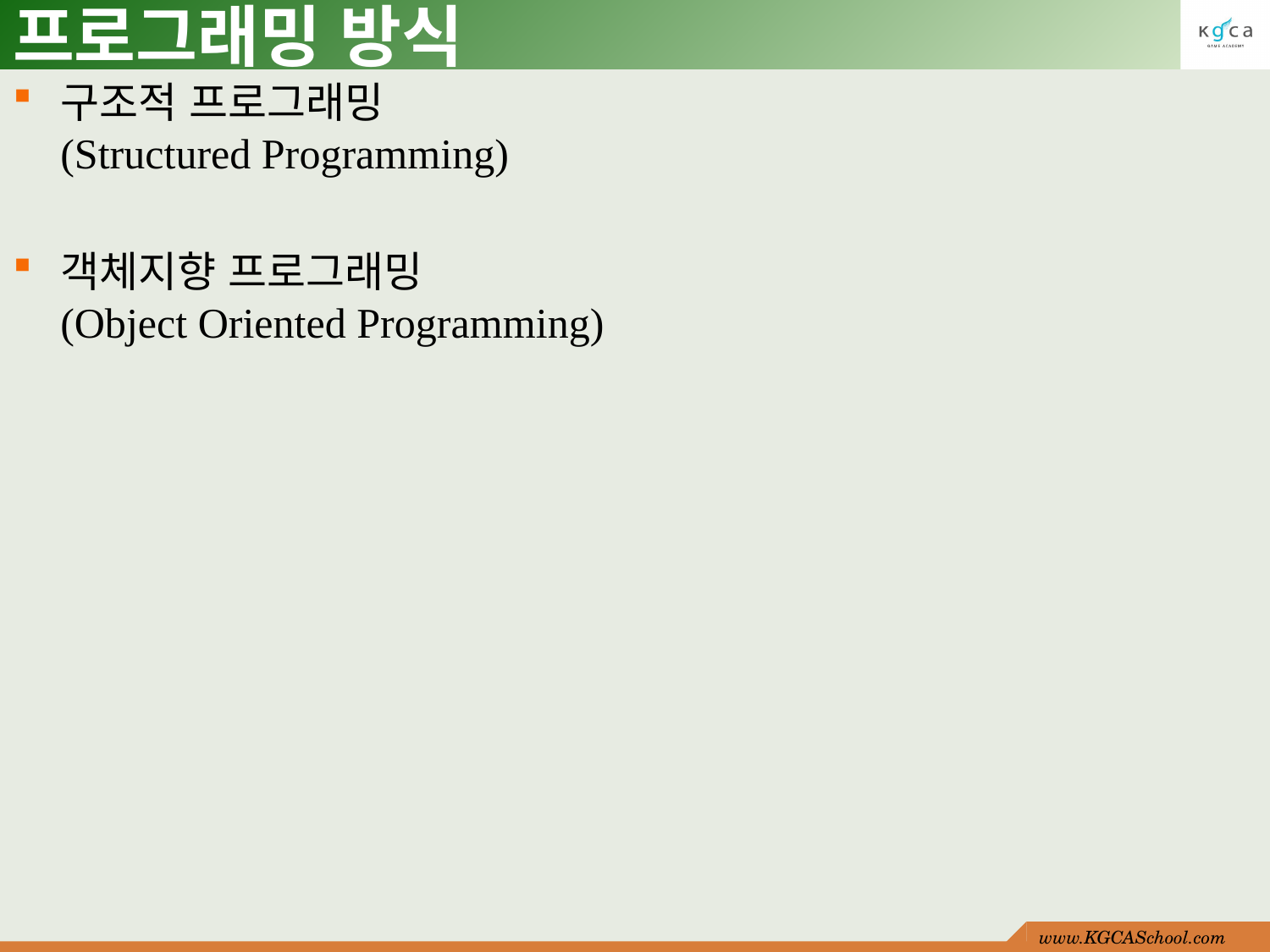

# 프로그래밍 방식
구조적 프로그래밍
(Structured Programming)

객체지향 프로그래밍
(Object Oriented Programming)